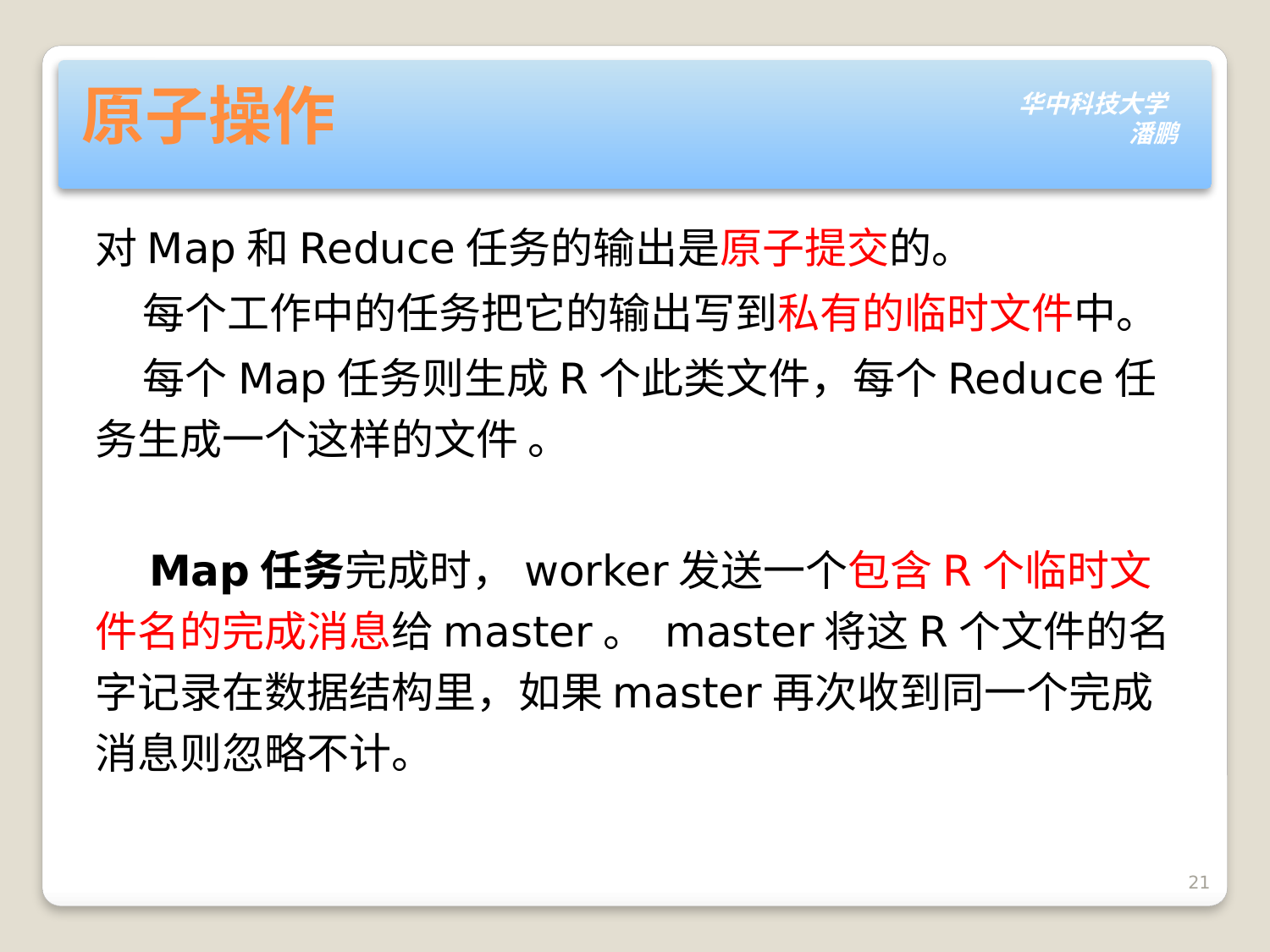

# 原子操作
对Map和Reduce任务的输出是原子提交的。
    每个工作中的任务把它的输出写到私有的临时文件中。
    每个Map任务则生成R个此类文件，每个Reduce任务生成一个这样的文件 。

    Map任务完成时，worker发送一个包含R个临时文件名的完成消息给master。 master将这R个文件的名字记录在数据结构里，如果master再次收到同一个完成消息则忽略不计。
21